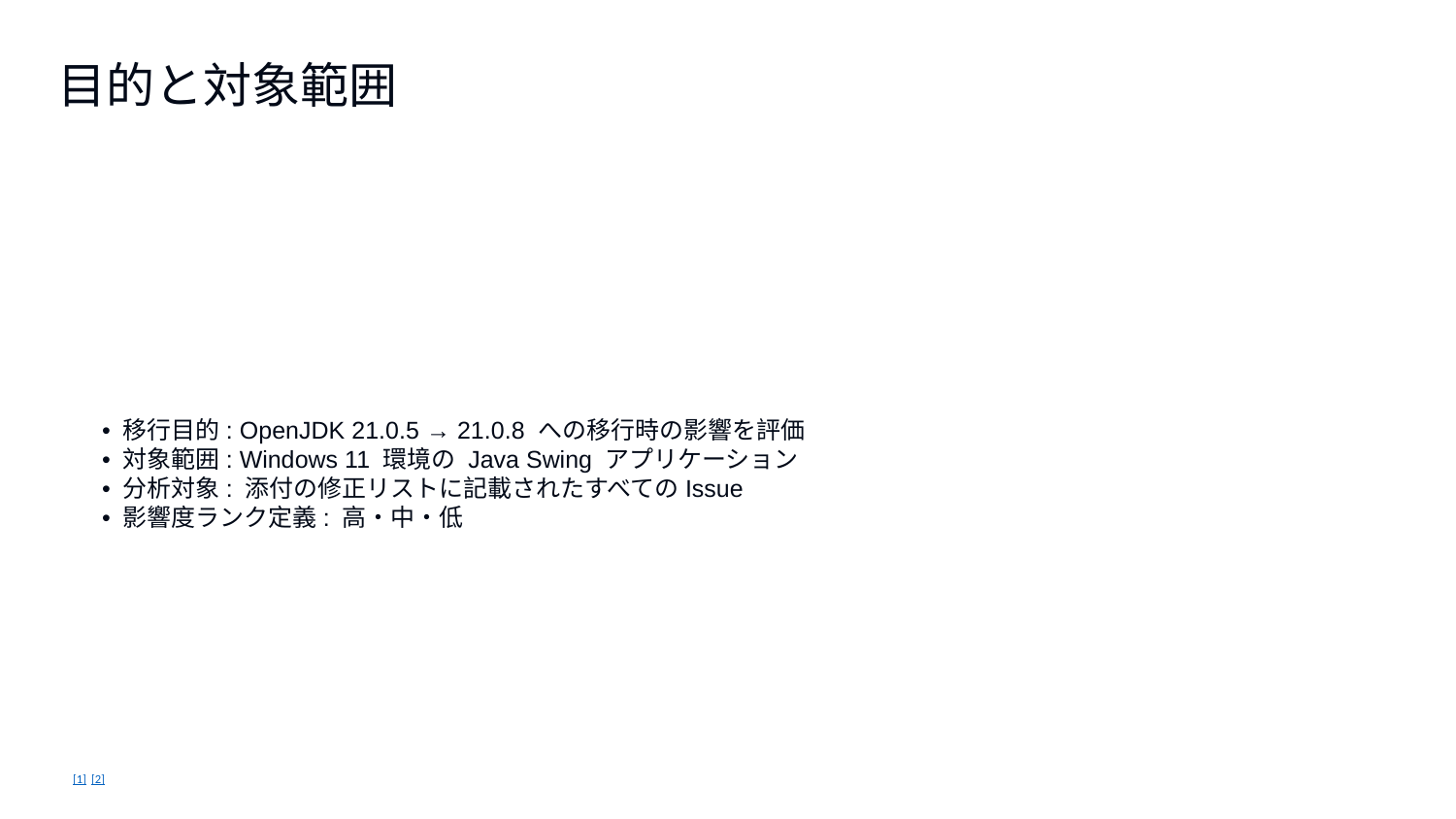

目的と対象範囲
• 移行目的: OpenJDK 21.0.5 → 21.0.8 への移行時の影響を評価
• 対象範囲: Windows 11 環境の Java Swing アプリケーション
• 分析対象: 添付の修正リストに記載されたすべてのIssue
• 影響度ランク定義: 高・中・低
[1]  [2]